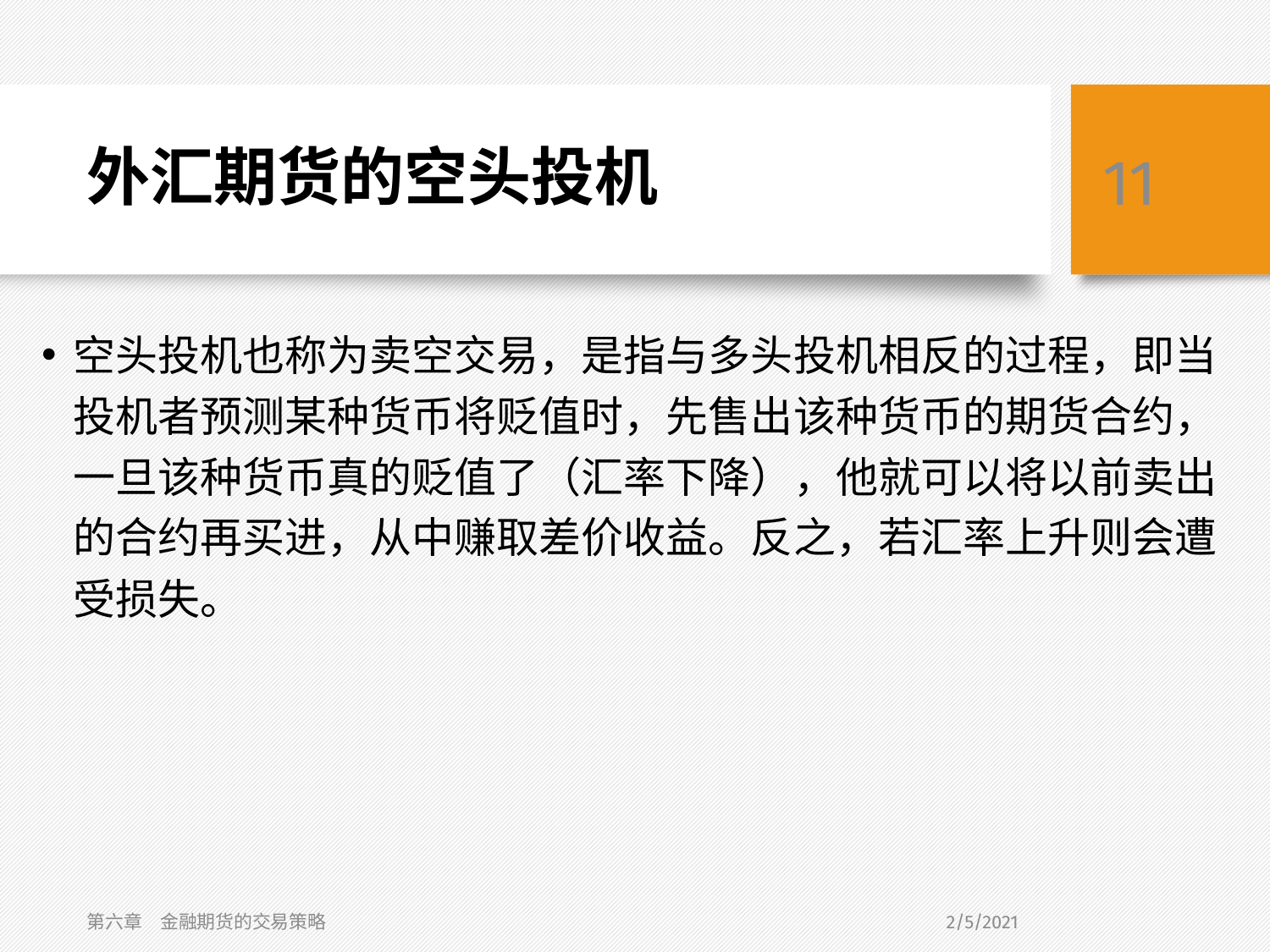

# 外汇期货的空头投机
11
空头投机也称为卖空交易，是指与多头投机相反的过程，即当投机者预测某种货币将贬值时，先售出该种货币的期货合约，一旦该种货币真的贬值了（汇率下降），他就可以将以前卖出的合约再买进，从中赚取差价收益。反之，若汇率上升则会遭受损失。

2/5/2021
第六章　金融期货的交易策略